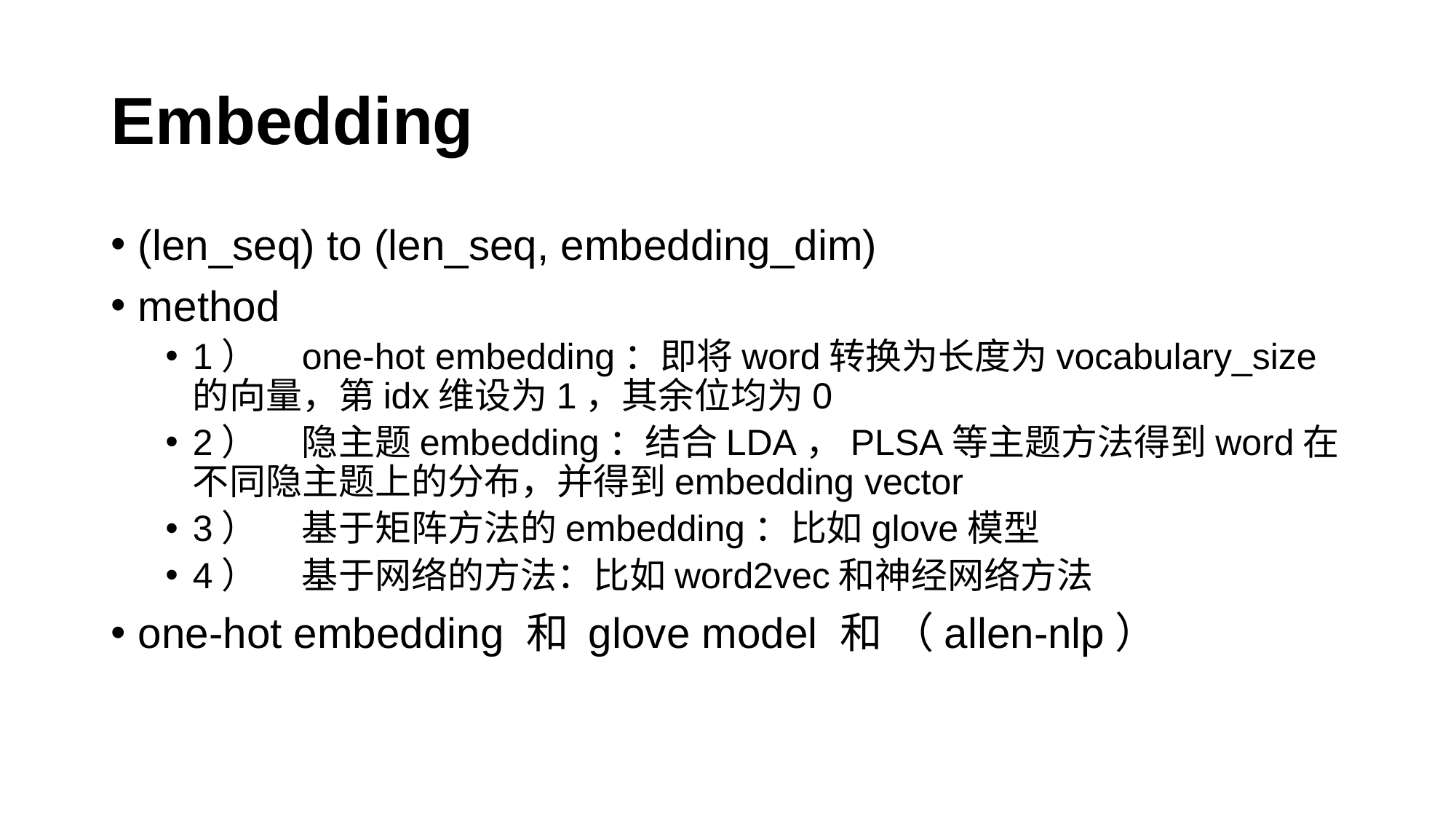

# Embedding
(len_seq) to (len_seq, embedding_dim)
method
1）	one-hot embedding：即将word转换为长度为vocabulary_size的向量，第idx维设为1，其余位均为0
2）	隐主题embedding：结合LDA，PLSA等主题方法得到word在不同隐主题上的分布，并得到embedding vector
3）	基于矩阵方法的embedding：比如glove模型
4）	基于网络的方法：比如word2vec和神经网络方法
one-hot embedding 和 glove model 和 （allen-nlp）